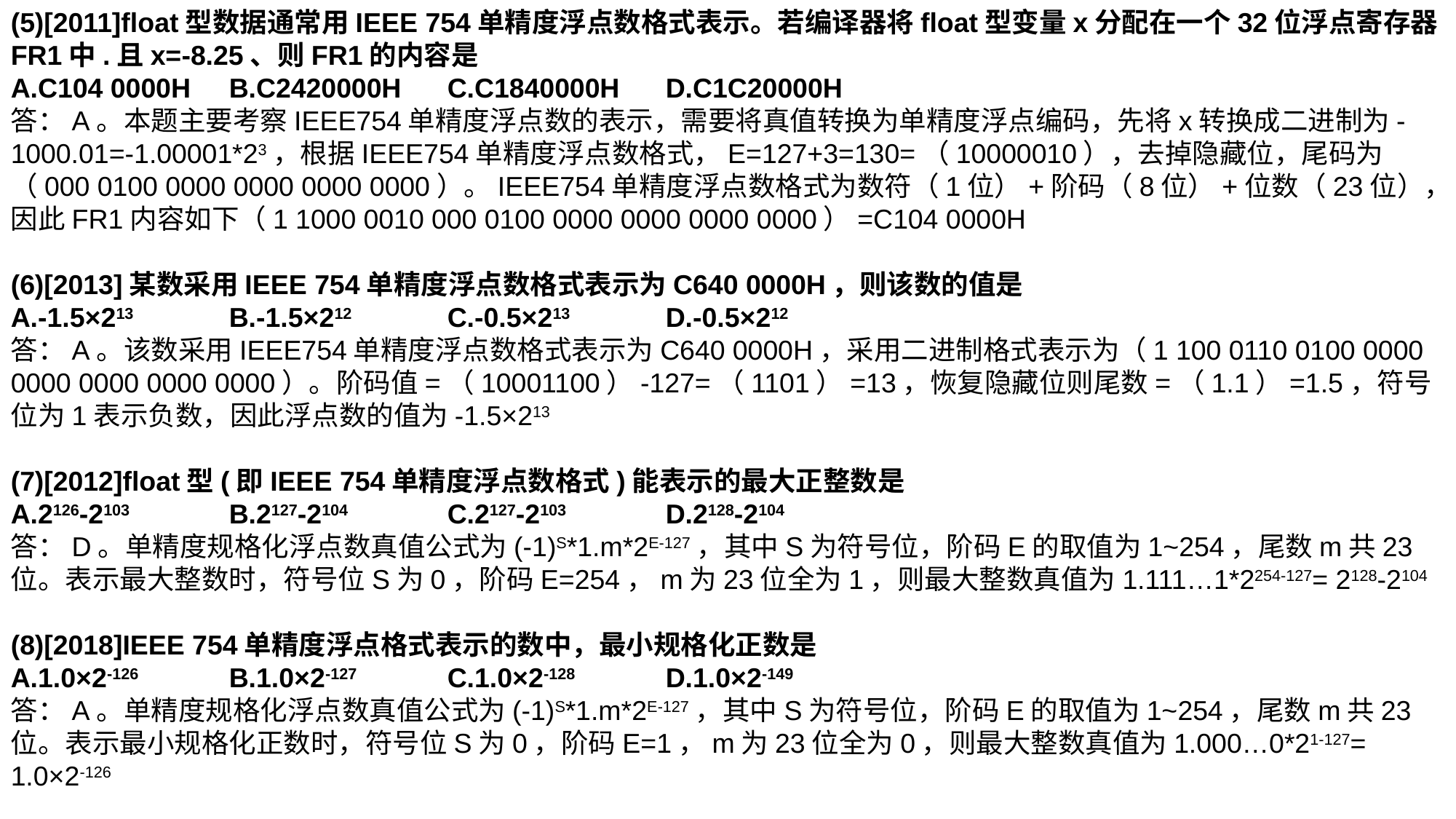

(5)[2011]float型数据通常用IEEE 754单精度浮点数格式表示。若编译器将float型变量x分配在一个32位浮点寄存器FR1中.且x=-8.25、则FR1的内容是
A.C104 0000H	B.C2420000H	C.C1840000H	D.C1C20000H
答：A。本题主要考察IEEE754单精度浮点数的表示，需要将真值转换为单精度浮点编码，先将x转换成二进制为-1000.01=-1.00001*23，根据IEEE754单精度浮点数格式，E=127+3=130=（10000010），去掉隐藏位，尾码为（000 0100 0000 0000 0000 0000）。IEEE754单精度浮点数格式为数符（1位）+阶码（8位）+位数（23位），因此FR1内容如下（1 1000 0010 000 0100 0000 0000 0000 0000）=C104 0000H

(6)[2013]某数采用IEEE 754单精度浮点数格式表示为C640 0000H，则该数的值是
A.-1.5×213	B.-1.5×212	C.-0.5×213	D.-0.5×212
答：A。该数采用IEEE754单精度浮点数格式表示为C640 0000H，采用二进制格式表示为（1 100 0110 0100 0000 0000 0000 0000 0000）。阶码值=（10001100）-127=（1101）=13，恢复隐藏位则尾数=（1.1）=1.5，符号位为1表示负数，因此浮点数的值为-1.5×213

(7)[2012]float型(即IEEE 754单精度浮点数格式)能表示的最大正整数是
A.2126-2103	B.2127-2104	C.2127-2103	D.2128-2104
答：D。单精度规格化浮点数真值公式为(-1)S*1.m*2E-127，其中S为符号位，阶码E的取值为1~254，尾数m共23位。表示最大整数时，符号位S为0，阶码E=254，m为23位全为1，则最大整数真值为1.111…1*2254-127= 2128-2104

(8)[2018]IEEE 754单精度浮点格式表示的数中，最小规格化正数是
A.1.0×2-126	B.1.0×2-127	C.1.0×2-128	D.1.0×2-149
答：A。单精度规格化浮点数真值公式为(-1)S*1.m*2E-127，其中S为符号位，阶码E的取值为1~254，尾数m共23位。表示最小规格化正数时，符号位S为0，阶码E=1，m为23位全为0，则最大整数真值为1.000…0*21-127= 1.0×2-126